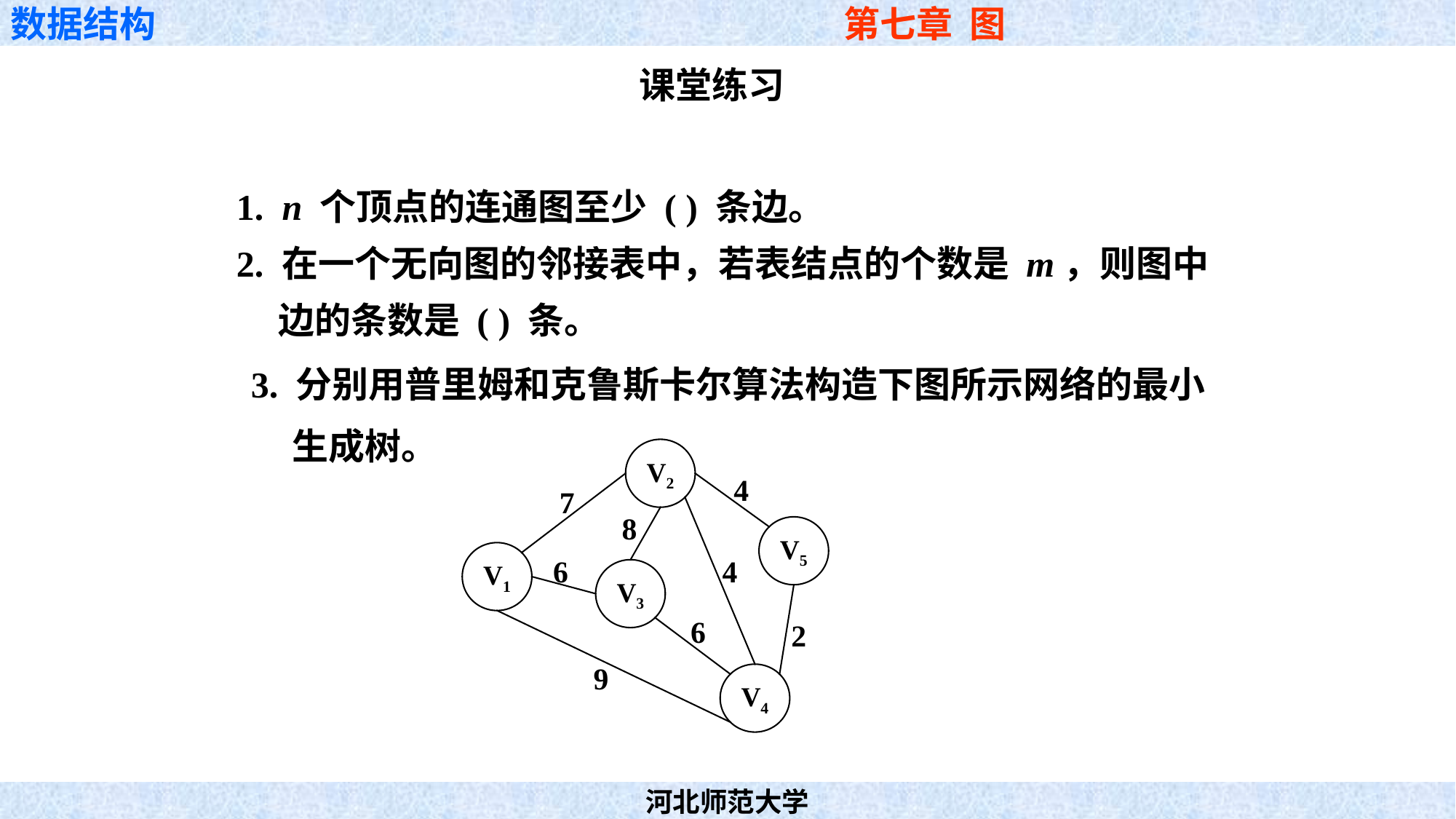

课堂练习
1.  n 个顶点的连通图至少 ( ) 条边。
2. 在一个无向图的邻接表中，若表结点的个数是 m，则图中
    边的条数是 ( ) 条。
3. 分别用普里姆和克鲁斯卡尔算法构造下图所示网络的最小
    生成树。
V2
4
7
8
V5
V1
6
4
V3
6
2
9
V4